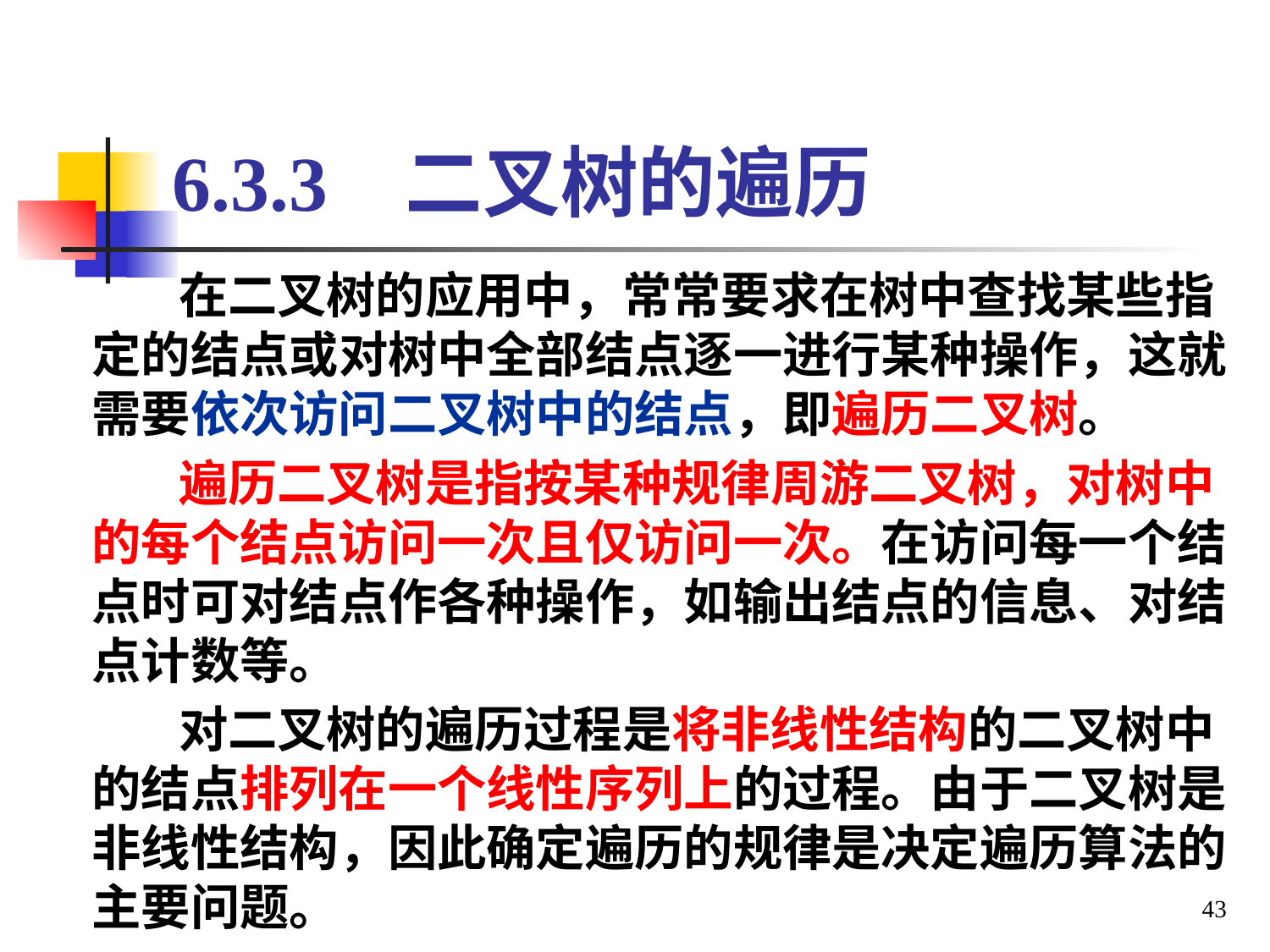

# 6.3.3   二叉树的遍历
在二叉树的应用中，常常要求在树中查找某些指定的结点或对树中全部结点逐一进行某种操作，这就需要依次访问二叉树中的结点，即遍历二叉树。
遍历二叉树是指按某种规律周游二叉树，对树中的每个结点访问一次且仅访问一次。在访问每一个结点时可对结点作各种操作，如输出结点的信息、对结点计数等。
对二叉树的遍历过程是将非线性结构的二叉树中的结点排列在一个线性序列上的过程。由于二叉树是非线性结构，因此确定遍历的规律是决定遍历算法的主要问题。

43